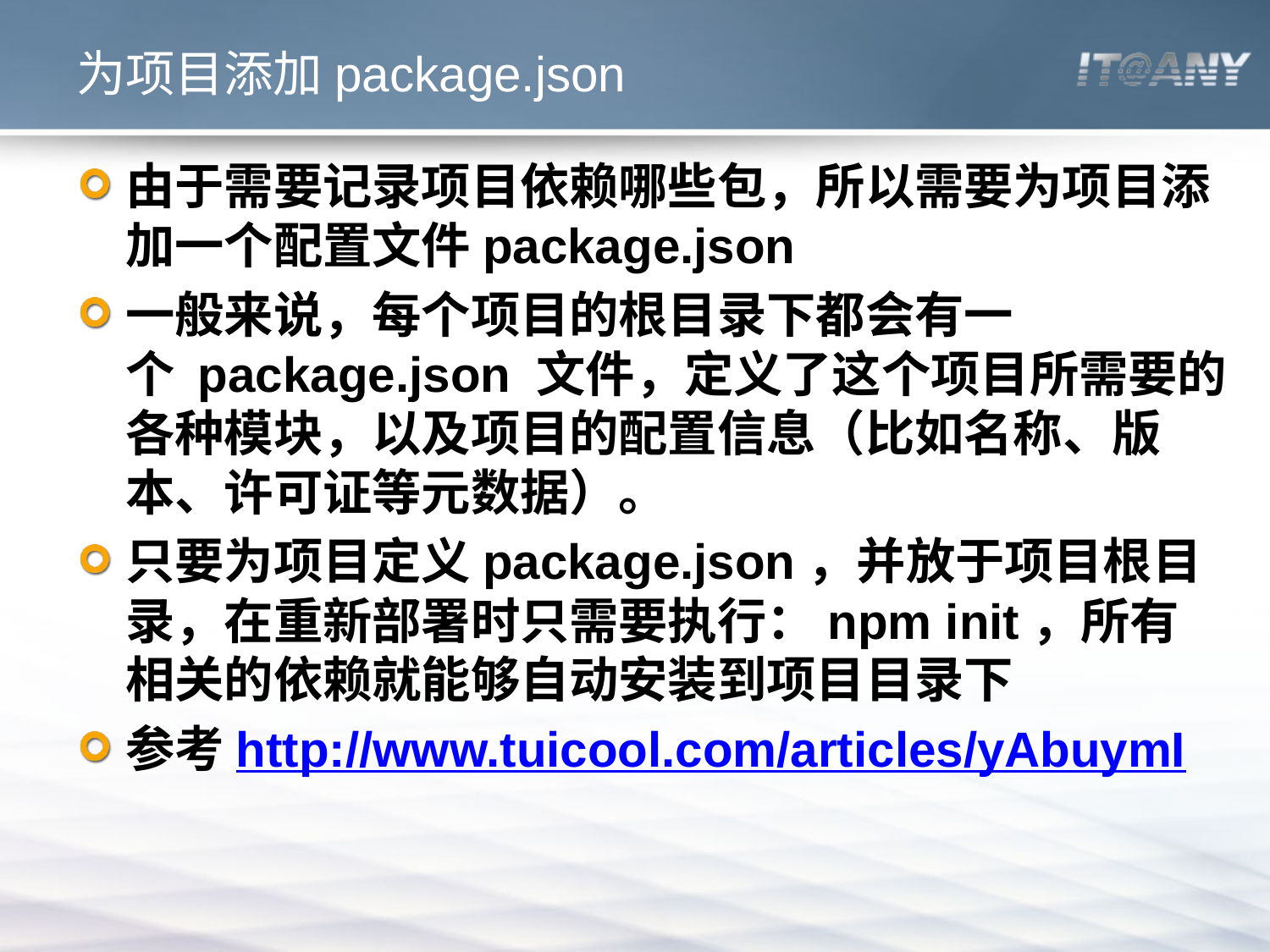

# 为项目添加package.json
由于需要记录项目依赖哪些包，所以需要为项目添加一个配置文件package.json
一般来说，每个项目的根目录下都会有一个 package.json 文件，定义了这个项目所需要的各种模块，以及项目的配置信息（比如名称、版本、许可证等元数据）。
只要为项目定义package.json，并放于项目根目录，在重新部署时只需要执行：npm init，所有相关的依赖就能够自动安装到项目目录下
参考http://www.tuicool.com/articles/yAbuymI